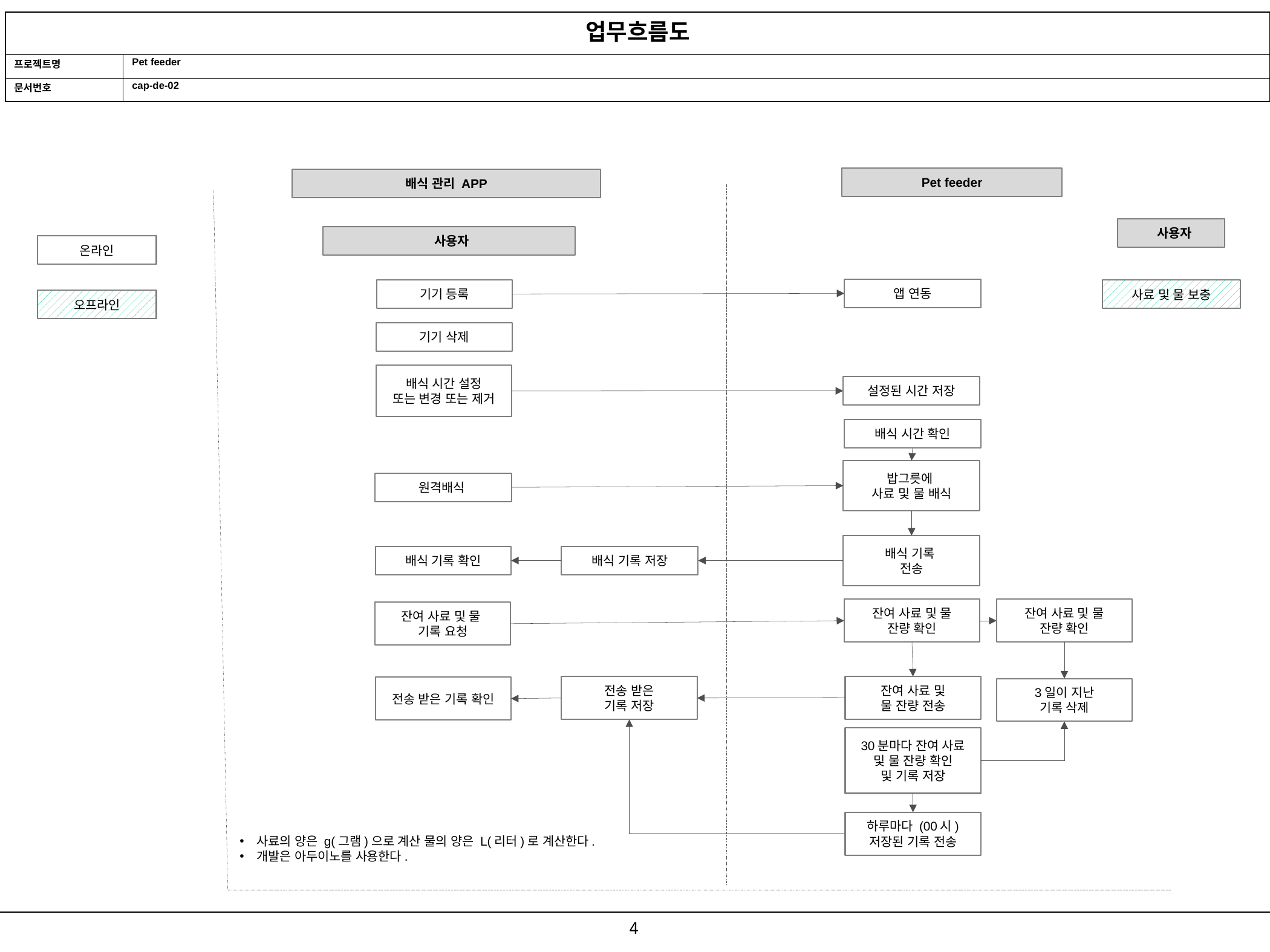

| 업무흐름도 |  |
| --- | --- |
| 프로젝트명 | Pet feeder |
| 문서번호 | cap-de-02 |

Pet feeder
배식 관리 APP
 사용자
 사용자
온라인
앱 연동
기기 등록
사료 및 물 보충
오프라인
기기 삭제
배식 시간 설정
또는 변경 또는 제거
설정된 시간 저장
배식 시간 확인
밥그릇에
사료 및 물 배식
원격배식
배식 기록
전송
배식 기록 확인
배식 기록 저장
잔여 사료 및 물
잔량 확인
잔여 사료 및 물
잔량 확인
잔여 사료 및 물
기록 요청
잔여 사료 및
물 잔량 전송
전송 받은
기록 저장
전송 받은 기록 확인
3일이 지난
기록 삭제
30분마다 잔여 사료
및 물 잔량 확인
및 기록 저장
하루마다 (00시)
저장된 기록 전송
사료의 양은 g(그램)으로 계산 물의 양은 L(리터)로 계산한다.
개발은 아두이노를 사용한다.